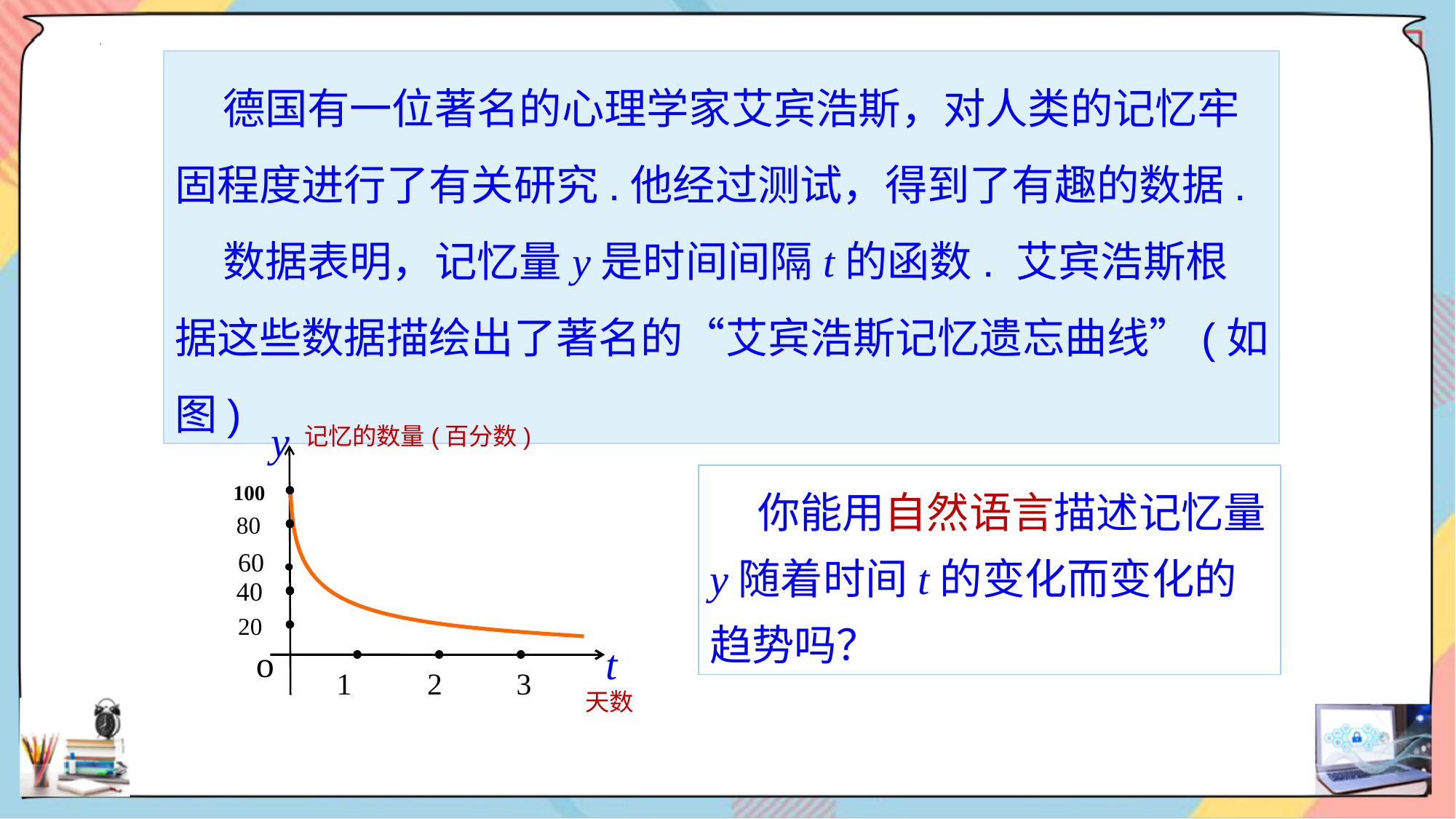

德国有一位著名的心理学家艾宾浩斯，对人类的记忆牢固程度进行了有关研究.他经过测试，得到了有趣的数据.
    数据表明，记忆量y是时间间隔t的函数. 艾宾浩斯根据这些数据描绘出了著名的“艾宾浩斯记忆遗忘曲线”(如图)
y

t

80
60
40
20
o
1
2
3
记忆的数量(百分数)
天数
100
    你能用自然语言描述记忆量y随着时间t的变化而变化的趋势吗？